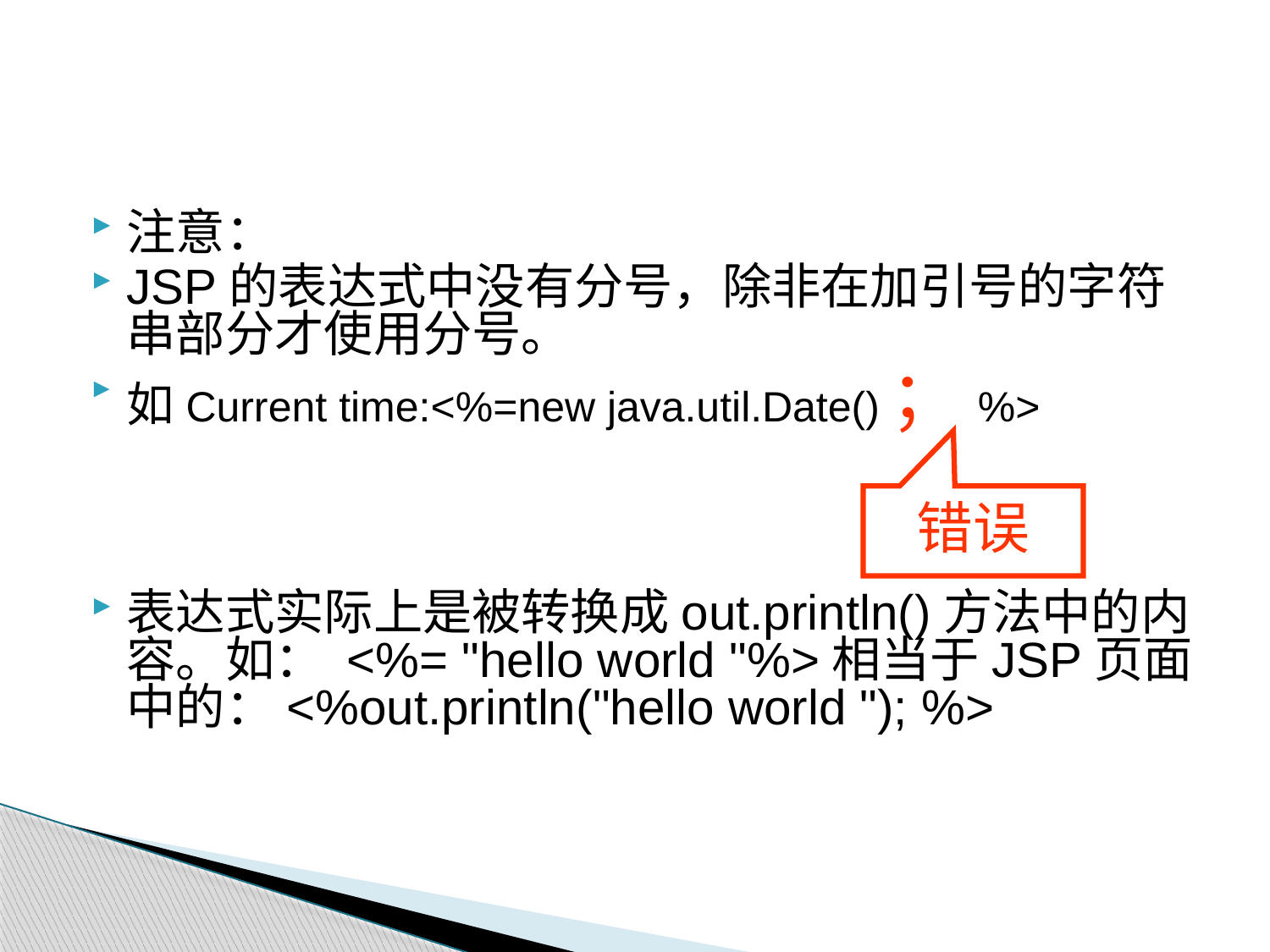

#
注意：
JSP的表达式中没有分号，除非在加引号的字符串部分才使用分号。
如Current time:<%=new java.util.Date()；%>

表达式实际上是被转换成out.println()方法中的内容。如： <%= "hello world "%>相当于JSP页面中的：<%out.println("hello world "); %>

错误